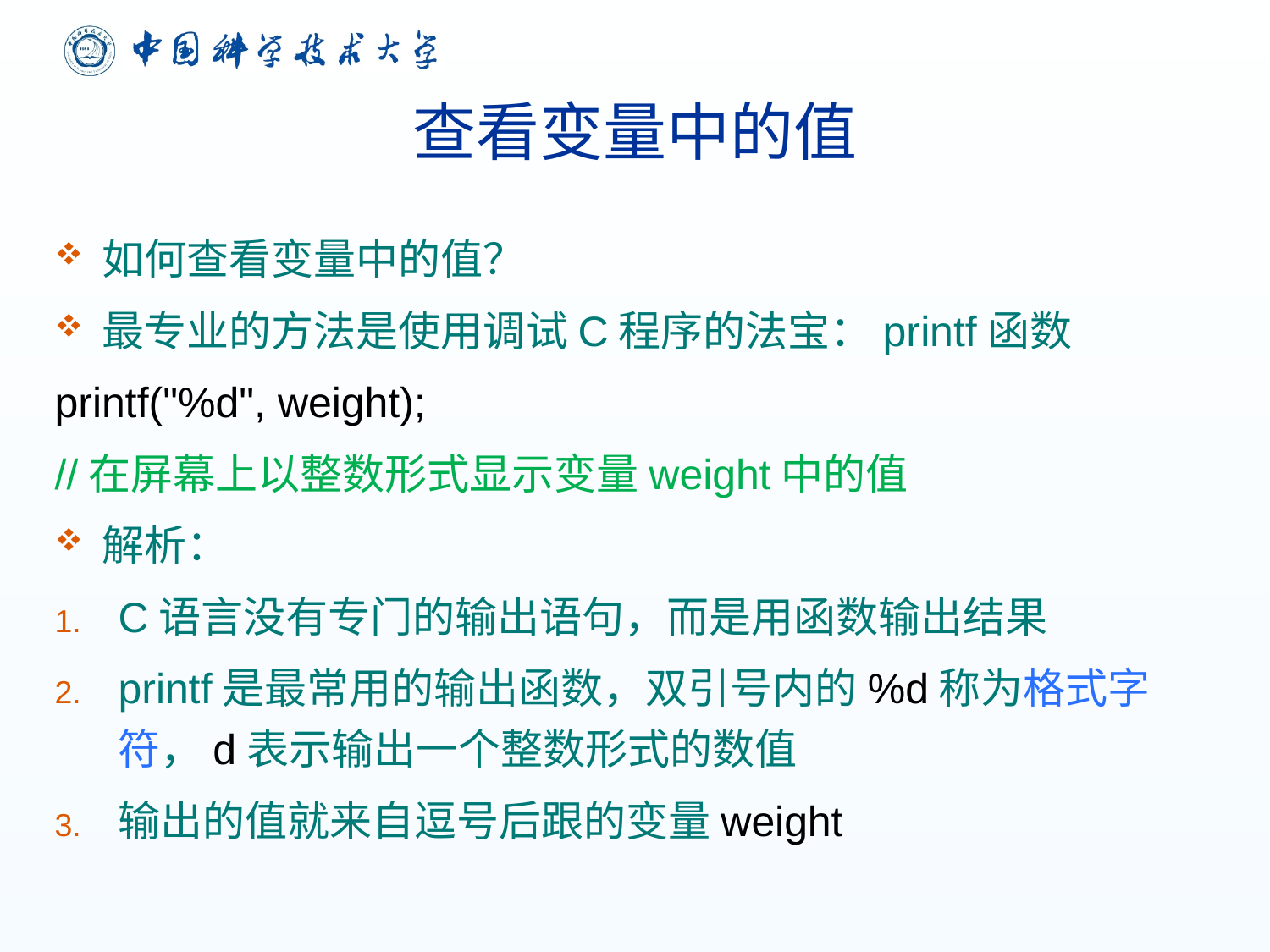

# 查看变量中的值
如何查看变量中的值？
最专业的方法是使用调试C程序的法宝：printf函数
printf("%d", weight);
//在屏幕上以整数形式显示变量weight中的值
解析：
C语言没有专门的输出语句，而是用函数输出结果
printf是最常用的输出函数，双引号内的%d称为格式字符，d表示输出一个整数形式的数值
输出的值就来自逗号后跟的变量weight